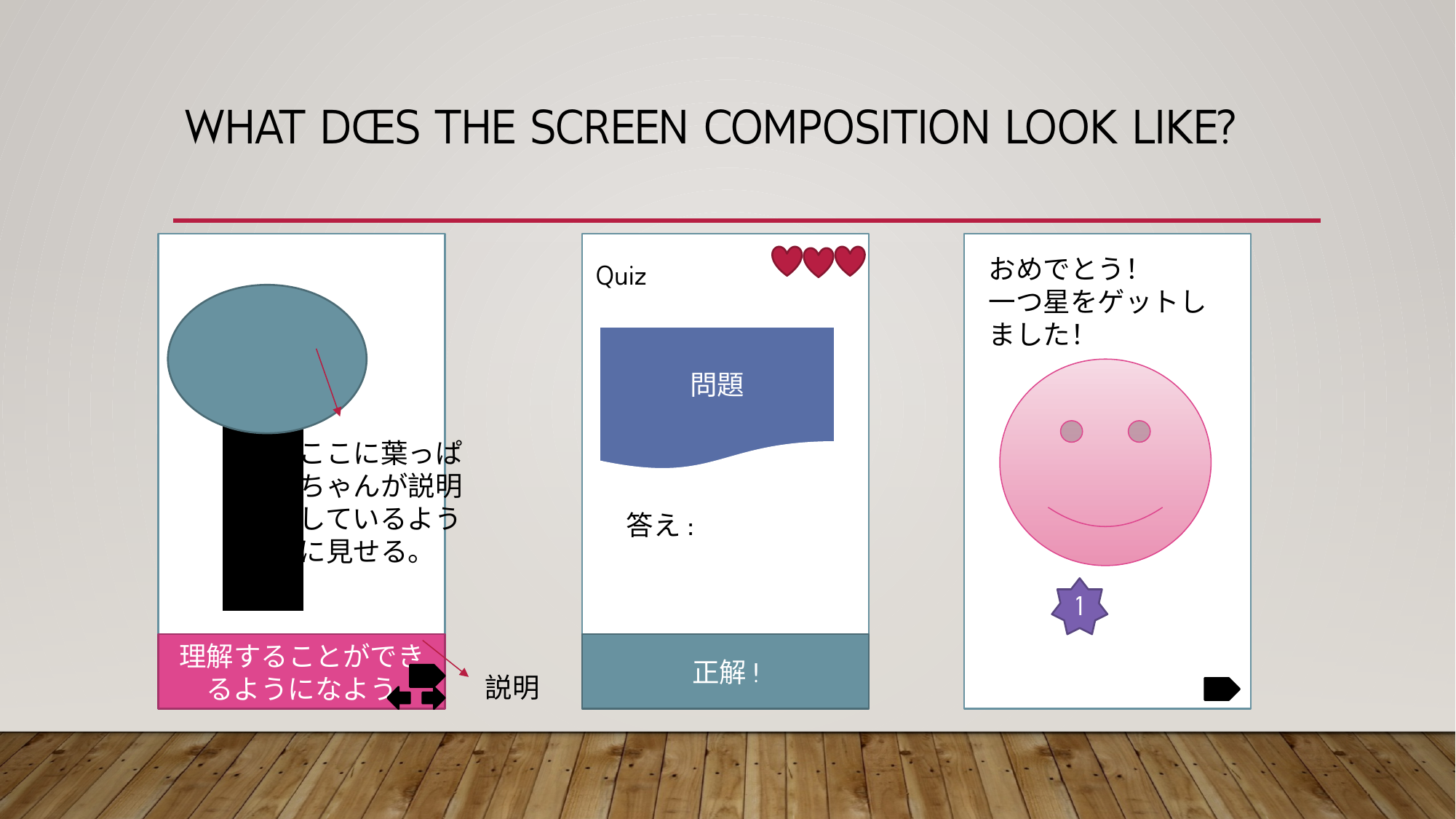

# What does the screen composition look like?

おめでとう！
一つ星をゲットしました！

Quiz

問題

ここに葉っぱちゃんが説明しているように見せる。
答え:
1
理解することができるようになよう
正解!

説明